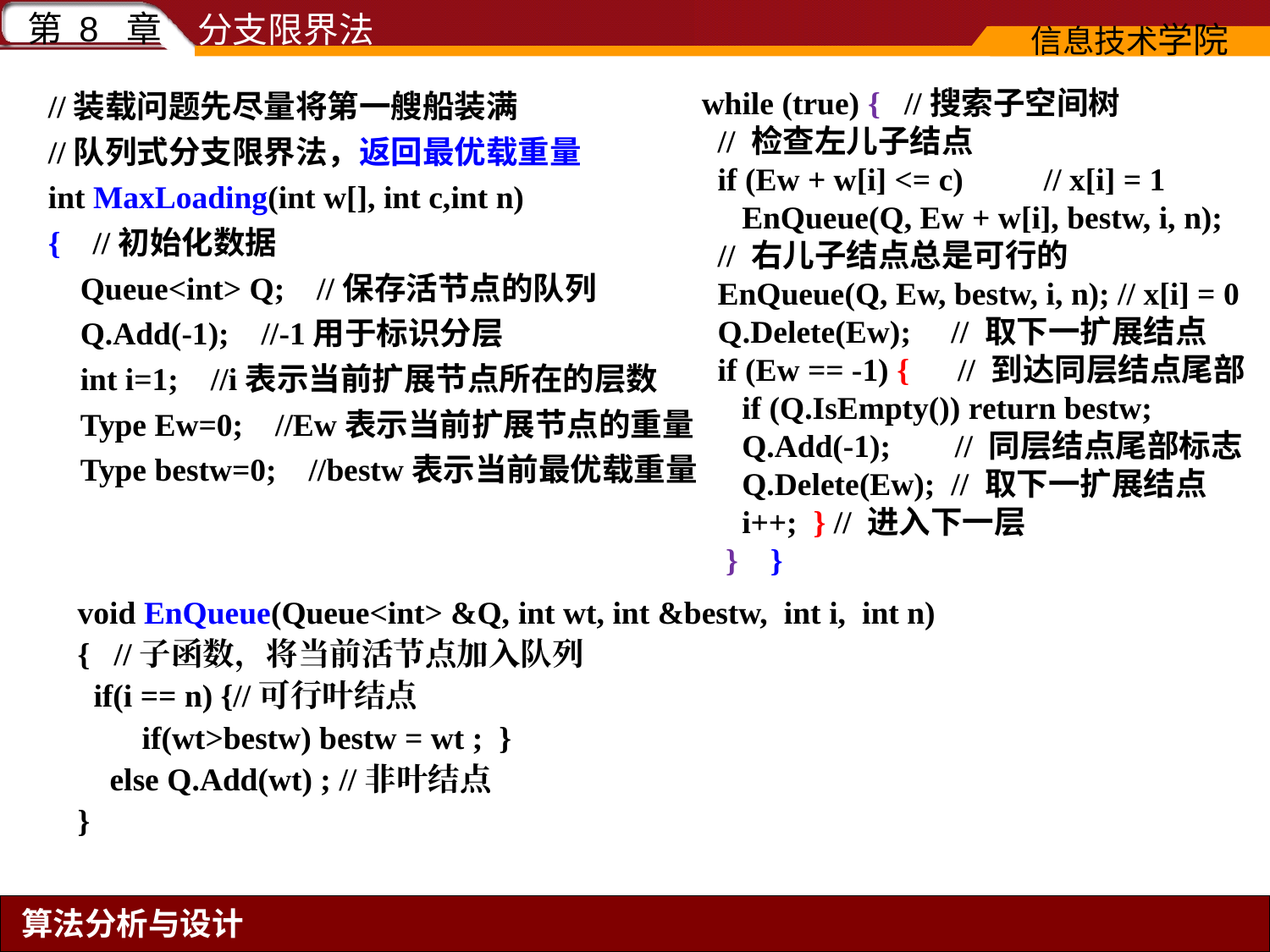

//装载问题先尽量将第一艘船装满
//队列式分支限界法，返回最优载重量
int MaxLoading(int w[], int c,int n)
{    //初始化数据
    Queue<int> Q;    //保存活节点的队列
    Q.Add(-1);    //-1用于标识分层
    int i=1;    //i表示当前扩展节点所在的层数
    Type Ew=0;    //Ew表示当前扩展节点的重量
    Type bestw=0;    //bestw表示当前最优载重量
    while (true) {   //搜索子空间树
      // 检查左儿子结点
      if (Ew + w[i] <= c)          // x[i] = 1
         EnQueue(Q, Ew + w[i], bestw, i, n);
      // 右儿子结点总是可行的
      EnQueue(Q, Ew, bestw, i, n); // x[i] = 0
      Q.Delete(Ew);     // 取下一扩展结点
      if (Ew == -1) {      // 到达同层结点尾部
         if (Q.IsEmpty()) return bestw;
         Q.Add(-1);        // 同层结点尾部标志
         Q.Delete(Ew);  // 取下一扩展结点
         i++;  } // 进入下一层
       }    }

void EnQueue(Queue<int> &Q, int wt, int &bestw,  int i,  int n)
{   //子函数，将当前活节点加入队列
  if(i == n) {//可行叶结点
        if(wt>bestw) bestw = wt ;  }
    else Q.Add(wt) ; //非叶结点
}